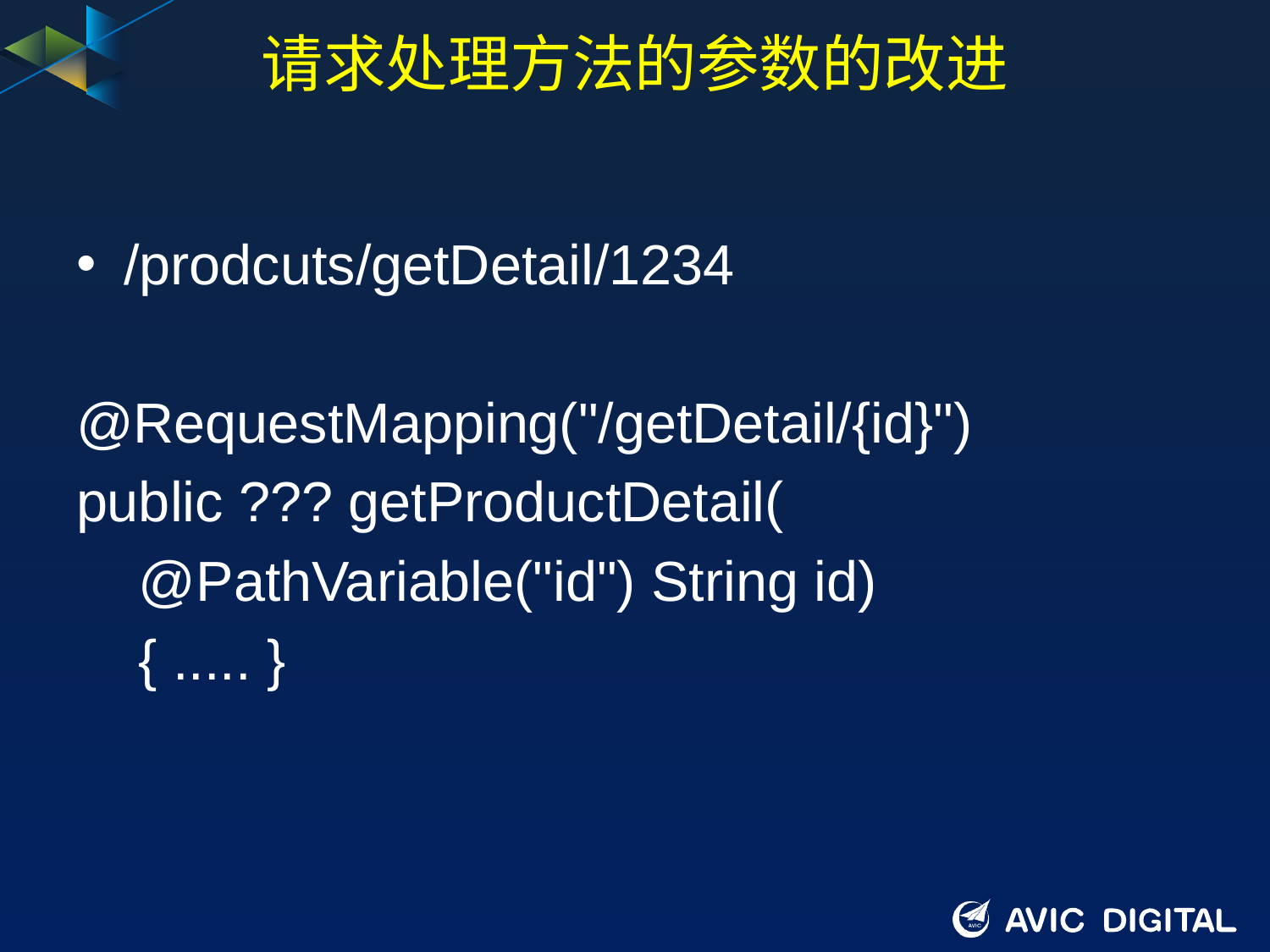

# 请求处理方法的参数的改进
/prodcuts/getDetail/1234

@RequestMapping("/getDetail/{id}")
public ??? getProductDetail(
    @PathVariable("id") String id)
    { ..... }